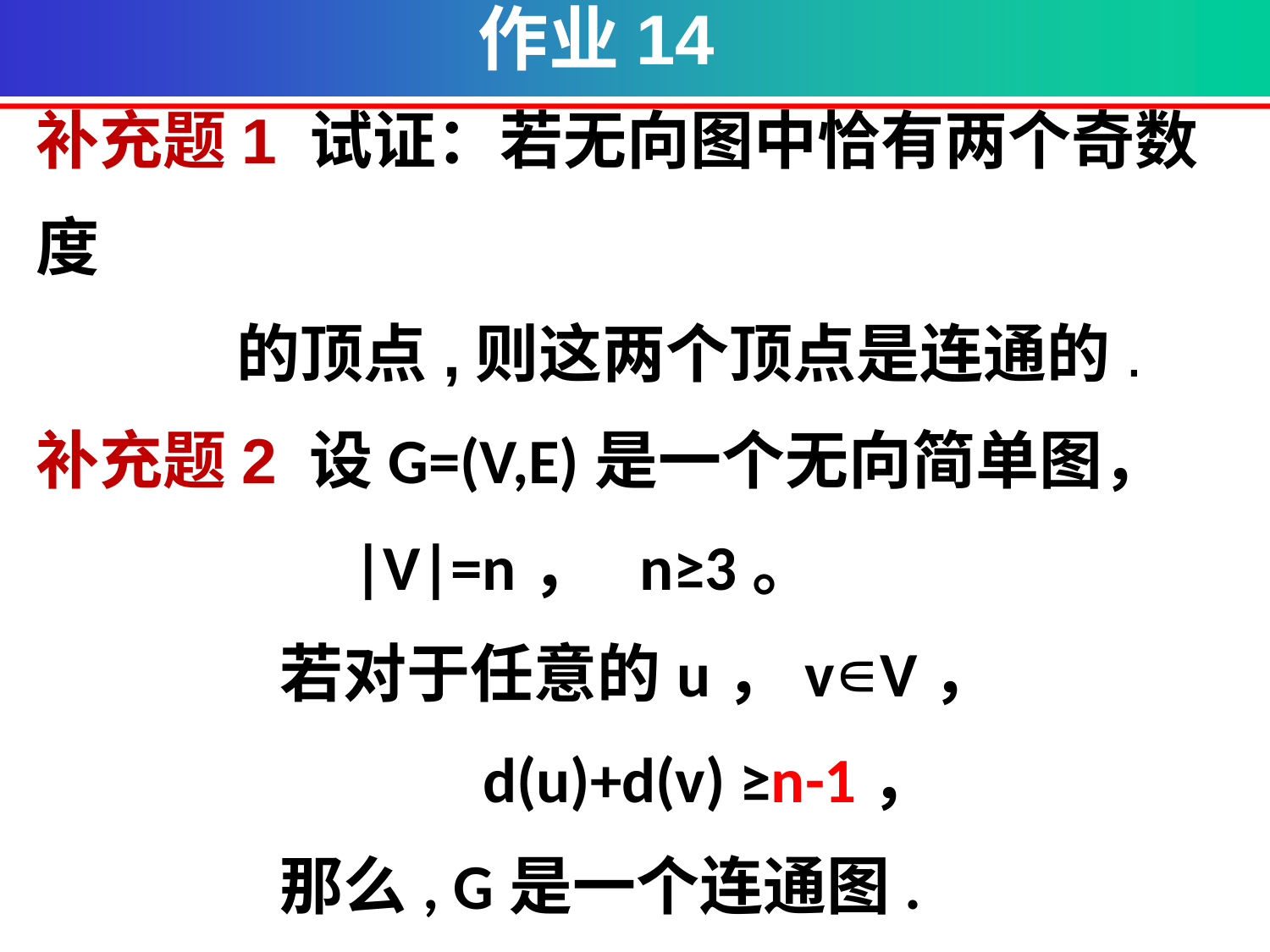

作业14
补充题1 试证：若无向图中恰有两个奇数度
              的顶点,则这两个顶点是连通的.
补充题2 设G=(V,E)是一个无向简单图，
                     |V|=n，  n≥3。
                 若对于任意的u，v∊V，
                              d(u)+d(v) ≥n-1，
                 那么, G是一个连通图.